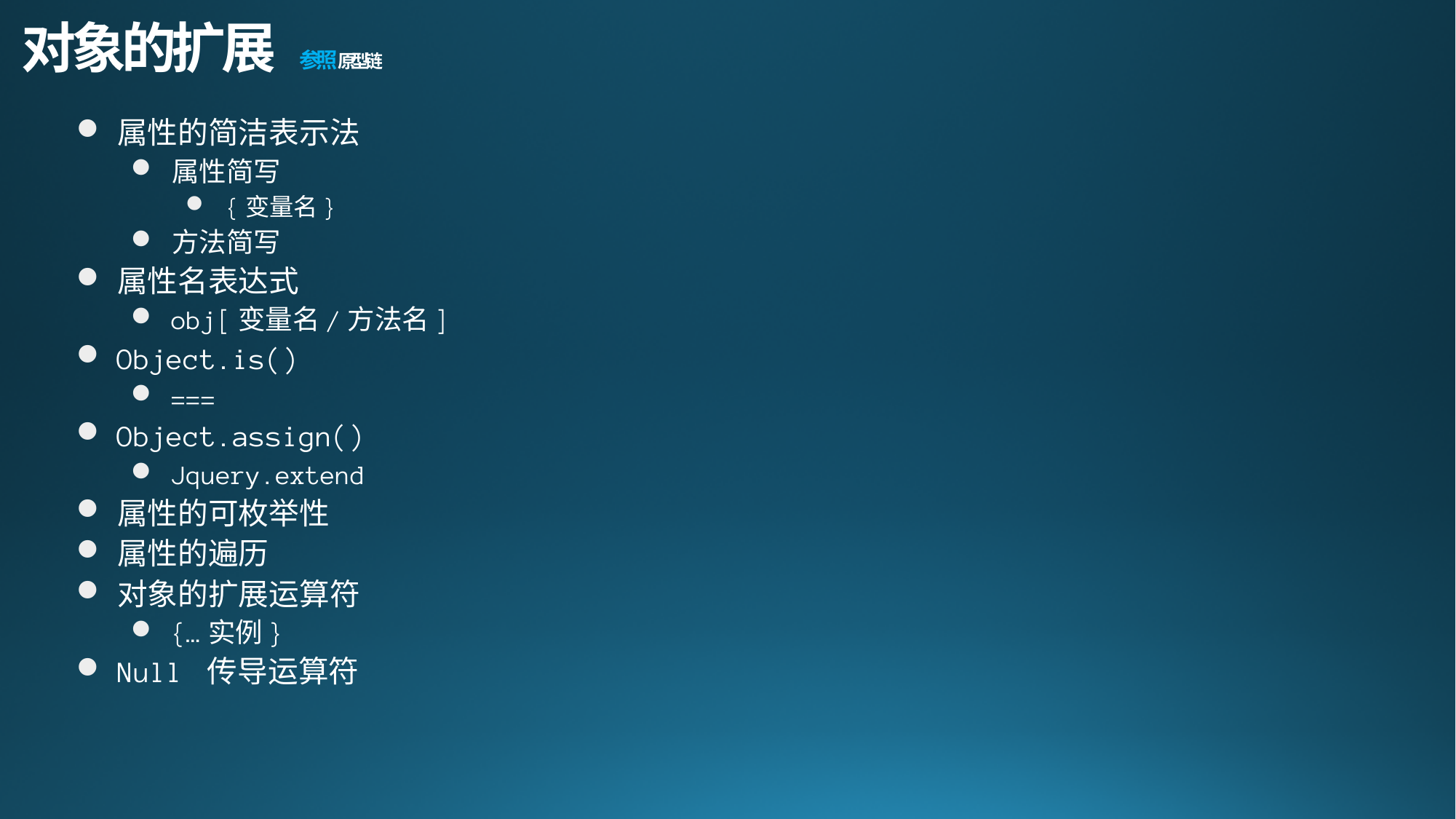

# 对象的扩展   参照原型链
属性的简洁表示法
属性简写
{变量名}
方法简写
属性名表达式
obj[变量名/方法名]
Object.is()
===
Object.assign()
Jquery.extend
属性的可枚举性
属性的遍历
对象的扩展运算符
{…实例}
Null 传导运算符